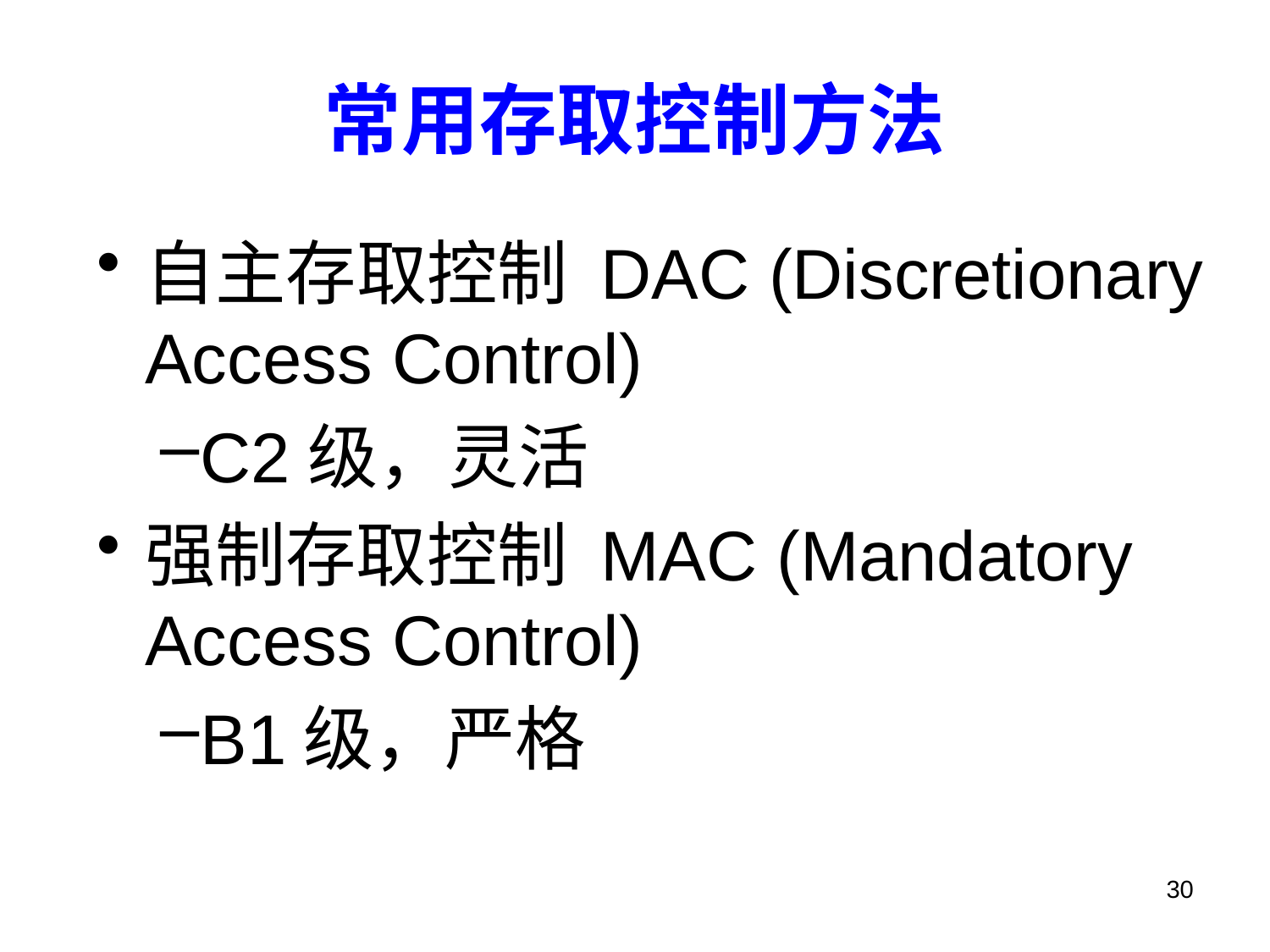

# 常用存取控制方法
自主存取控制 DAC (Discretionary Access Control)
C2级，灵活
强制存取控制 MAC (Mandatory Access Control)
B1级，严格

30